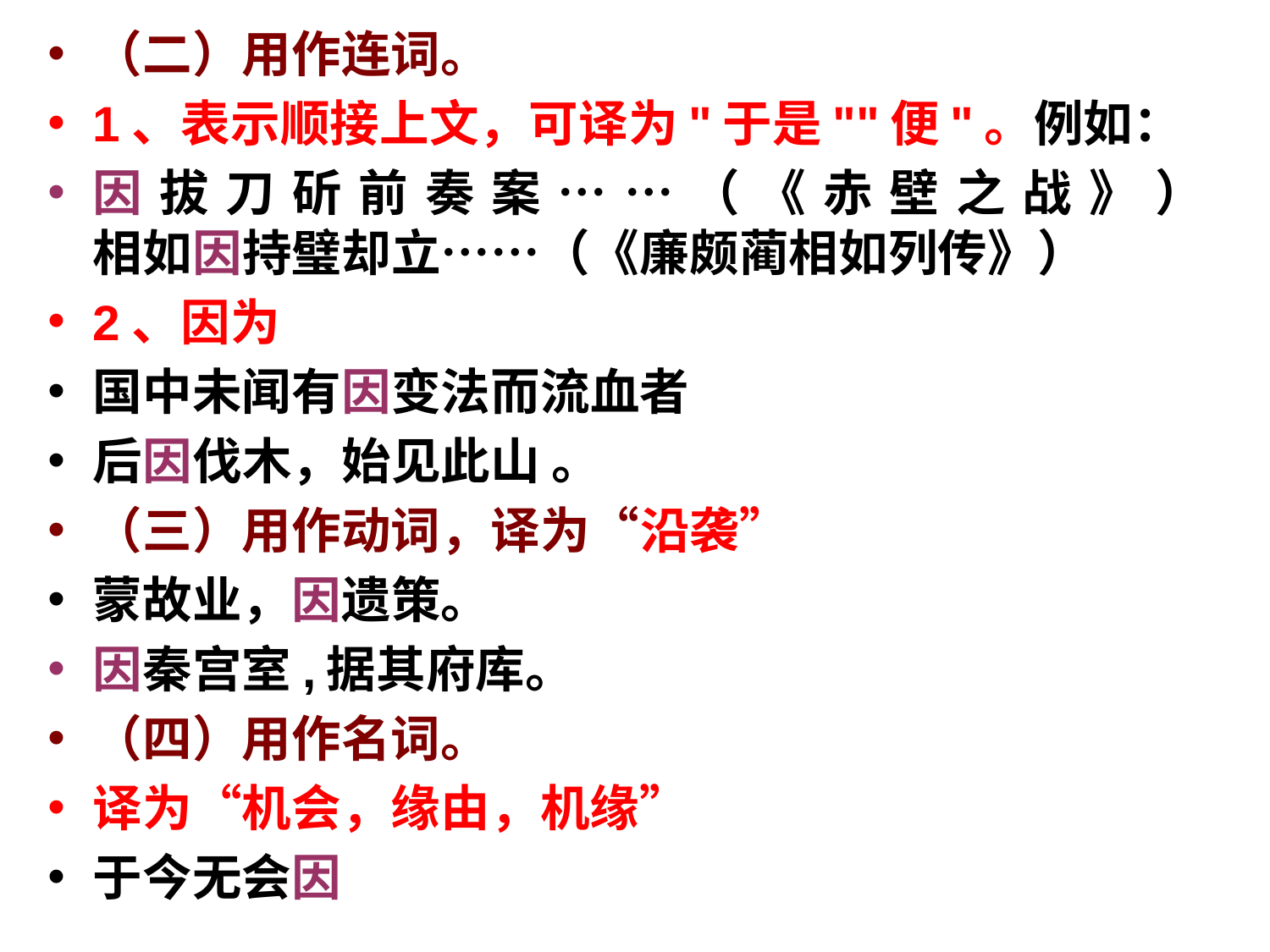

（二）用作连词。
1、表示顺接上文，可译为"于是""便"。例如：
因拔刀斫前奏案……（《赤壁之战》）
相如因持璧却立……（《廉颇蔺相如列传》）
2、因为
国中未闻有因变法而流血者
后因伐木，始见此山 。
（三）用作动词，译为“沿袭”
蒙故业，因遗策。
因秦宫室,据其府库。
（四）用作名词。
译为“机会，缘由，机缘”
于今无会因